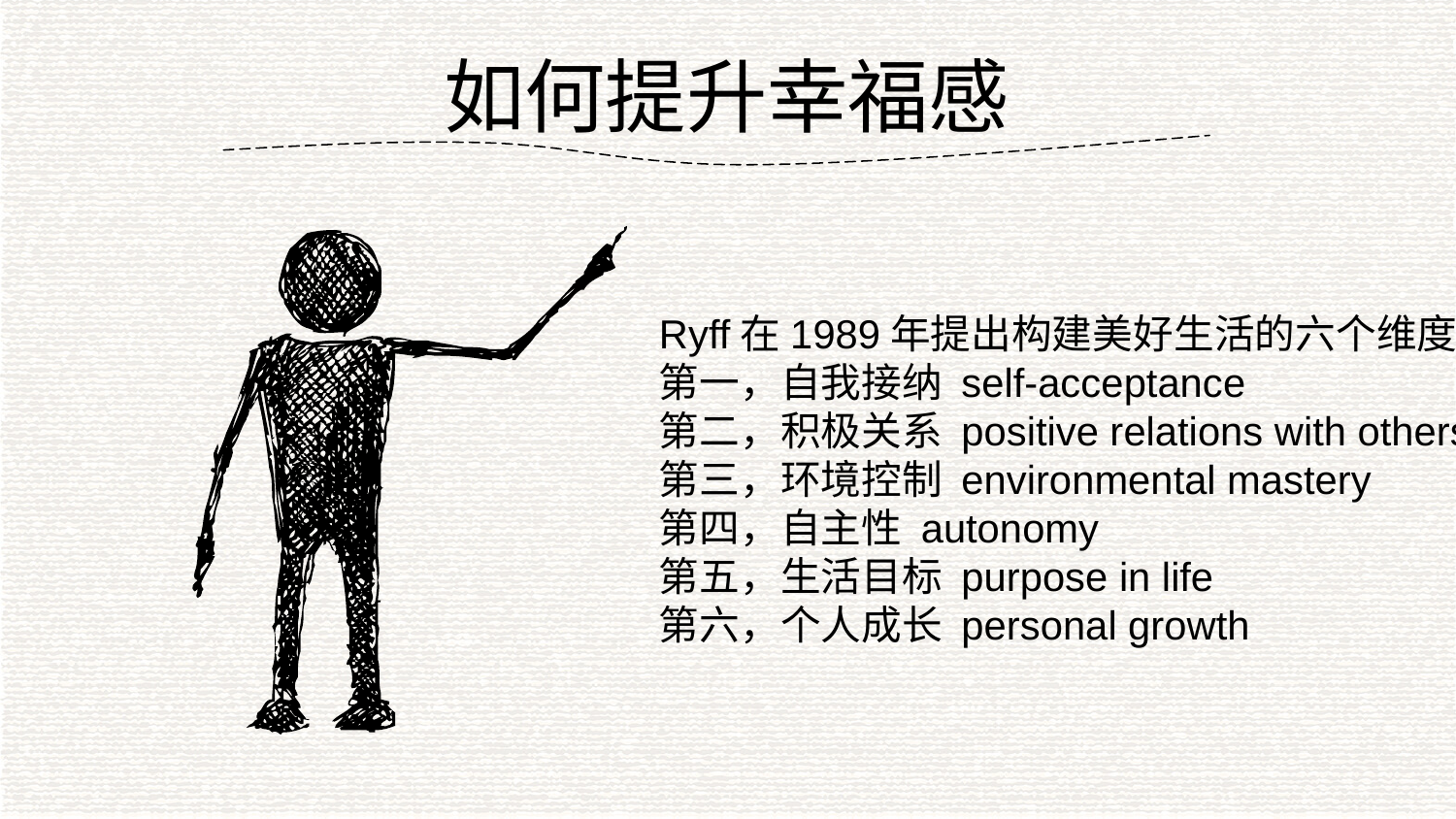

如何提升幸福感

Ryff在1989年提出构建美好生活的六个维度：
第一，自我接纳 self-acceptance
第二，积极关系 positive relations with others
第三，环境控制 environmental mastery
第四，自主性 autonomy
第五，生活目标 purpose in life
第六，个人成长 personal growth